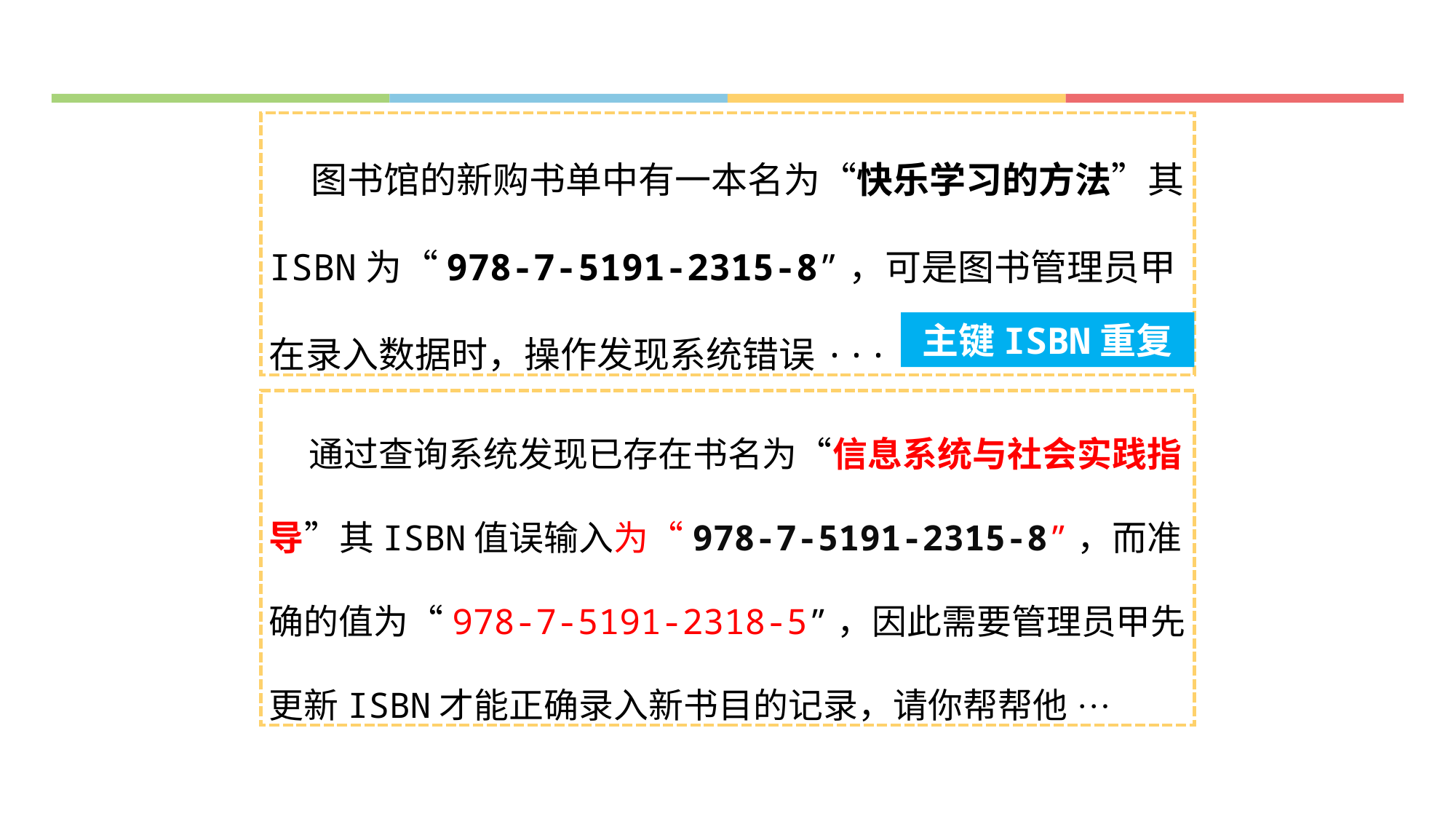

图书馆的新购书单中有一本名为“快乐学习的方法”其ISBN为“978-7-5191-2315-8”，可是图书管理员甲在录入数据时，操作发现系统错误···
主键ISBN重复
    通过查询系统发现已存在书名为“信息系统与社会实践指导”其ISBN值误输入为“978-7-5191-2315-8”，而准确的值为“978-7-5191-2318-5”，因此需要管理员甲先更新ISBN才能正确录入新书目的记录，请你帮帮他···